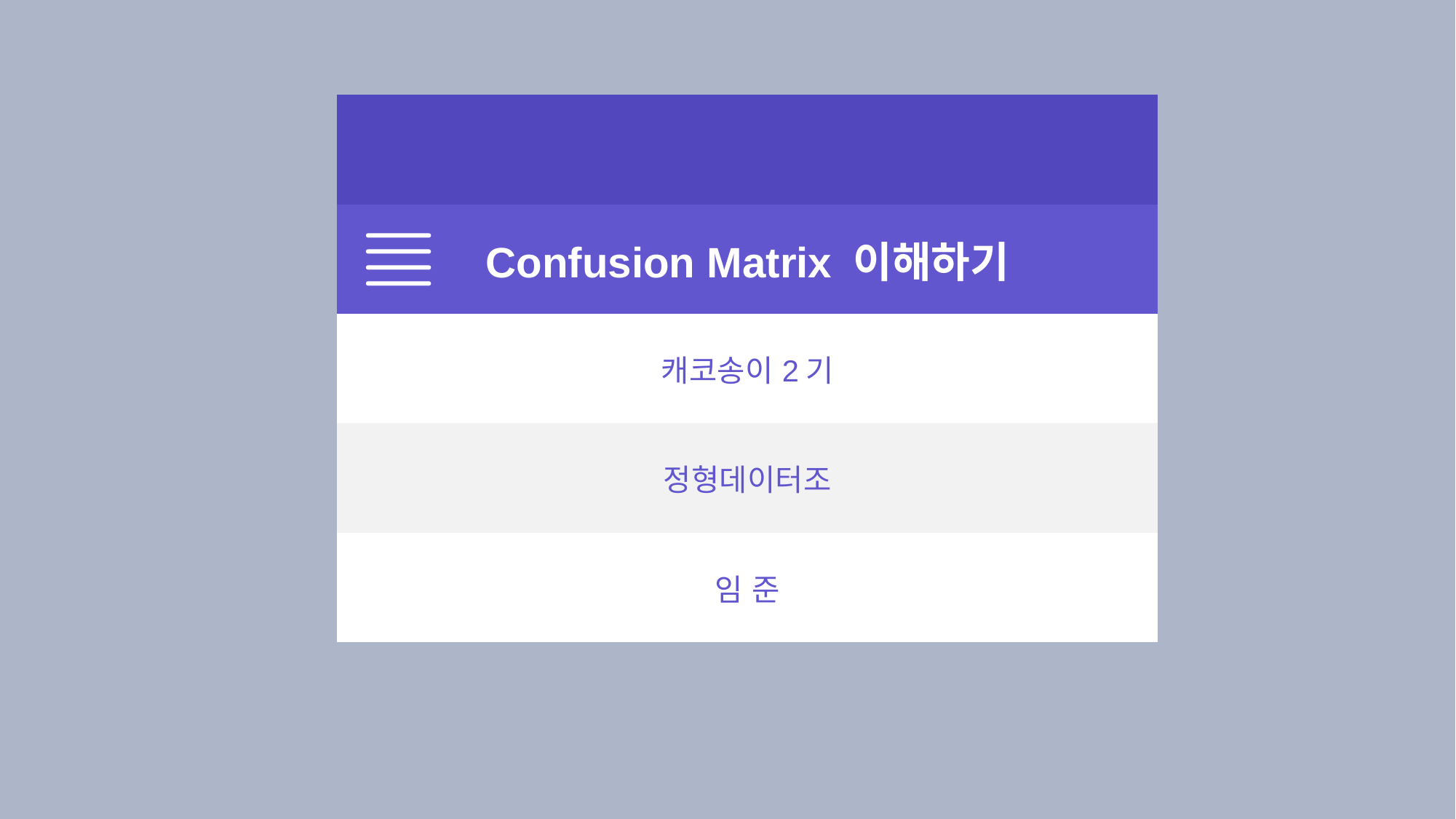

|  |
| --- |
| Confusion Matrix 이해하기 |
| 캐코송이2기 |
| 정형데이터조 |
| 임 준 |